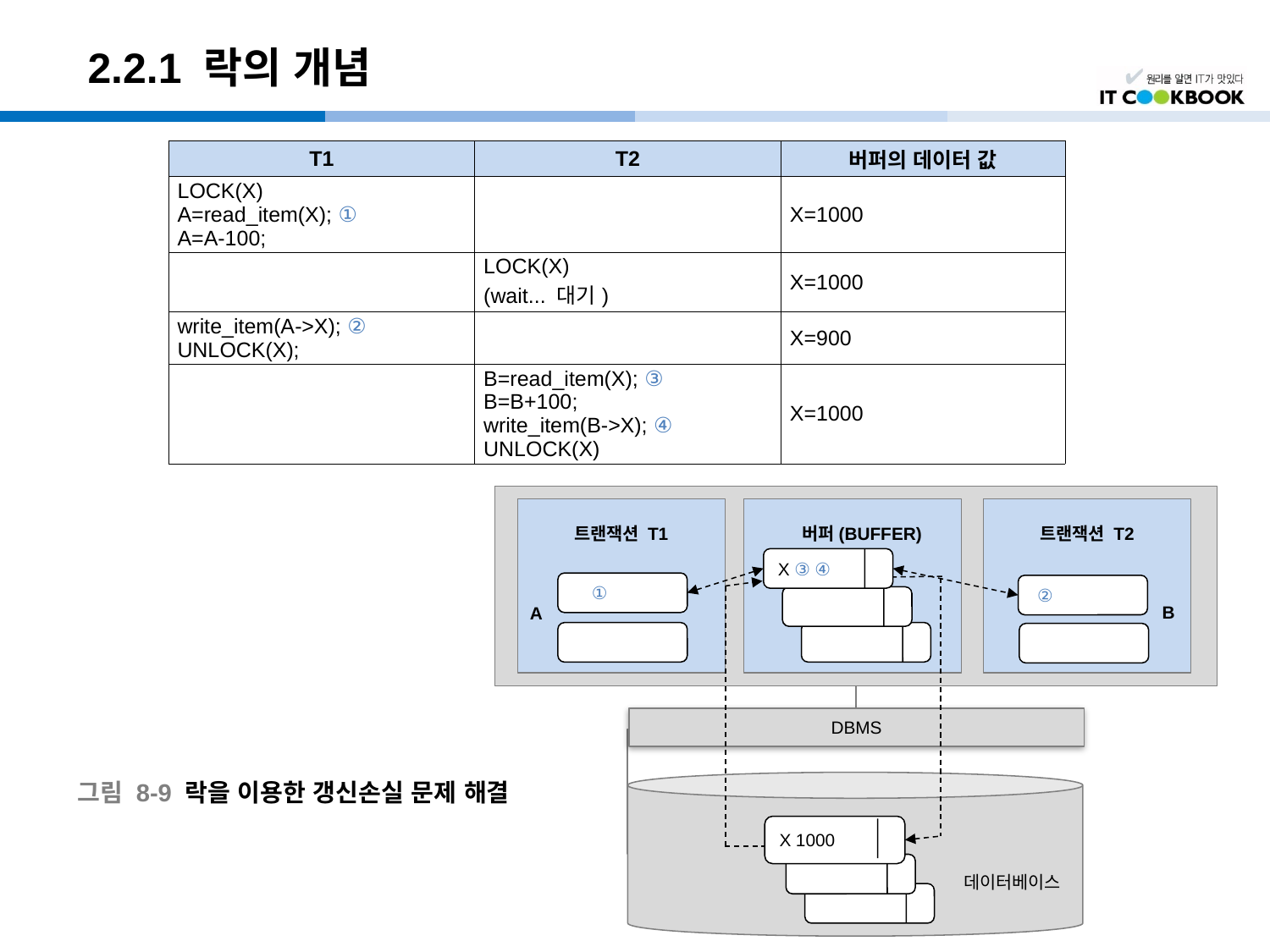

# 2.2.1 락의 개념
| T1 | T2 | 버퍼의 데이터 값 |
| --- | --- | --- |
| LOCK(X) A=read\_item(X); ① A=A-100; |  | X=1000 |
|  | LOCK(X) (wait... 대기) | X=1000 |
| write\_item(A->X); ② UNLOCK(X); |  | X=900 |
|  | B=read\_item(X); ③ B=B+100; write\_item(B->X); ④ UNLOCK(X) | X=1000 |

트랜잭션 T1

   버퍼(BUFFER)

트랜잭션 T2

X ③ ④

    ①
 ②

B
A

DBMS
그림 8-9 락을 이용한 갱신손실 문제 해결

X 1000

데이터베이스